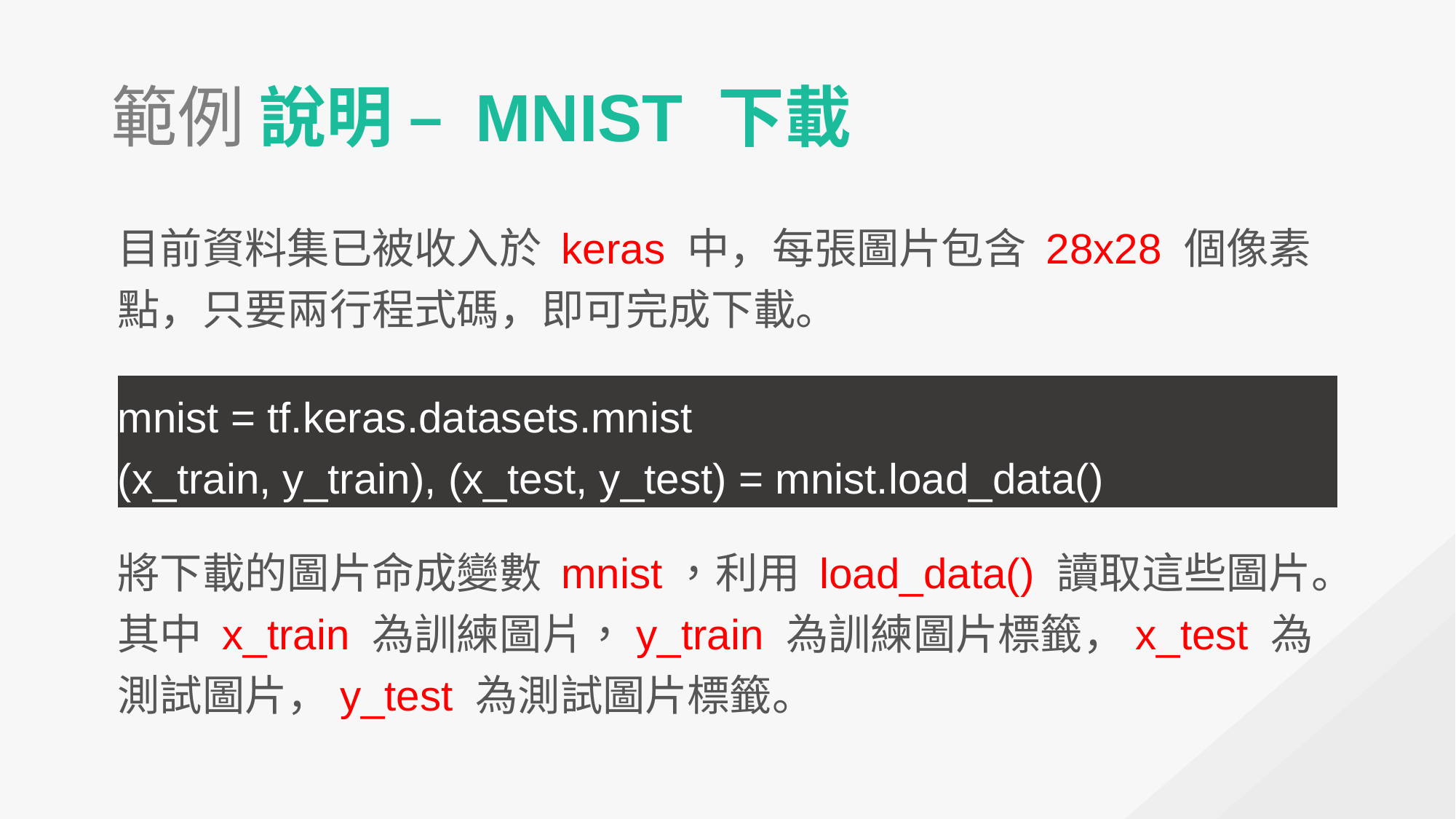

範例 說明 – MNIST 下載
目前資料集已被收入於 keras 中，每張圖片包含 28x28 個像素點，只要兩行程式碼，即可完成下載。
mnist = tf.keras.datasets.mnist
(x_train, y_train), (x_test, y_test) = mnist.load_data()
將下載的圖片命成變數 mnist，利用 load_data() 讀取這些圖片。
其中 x_train 為訓練圖片，y_train 為訓練圖片標籤，x_test 為測試圖片，y_test 為測試圖片標籤。